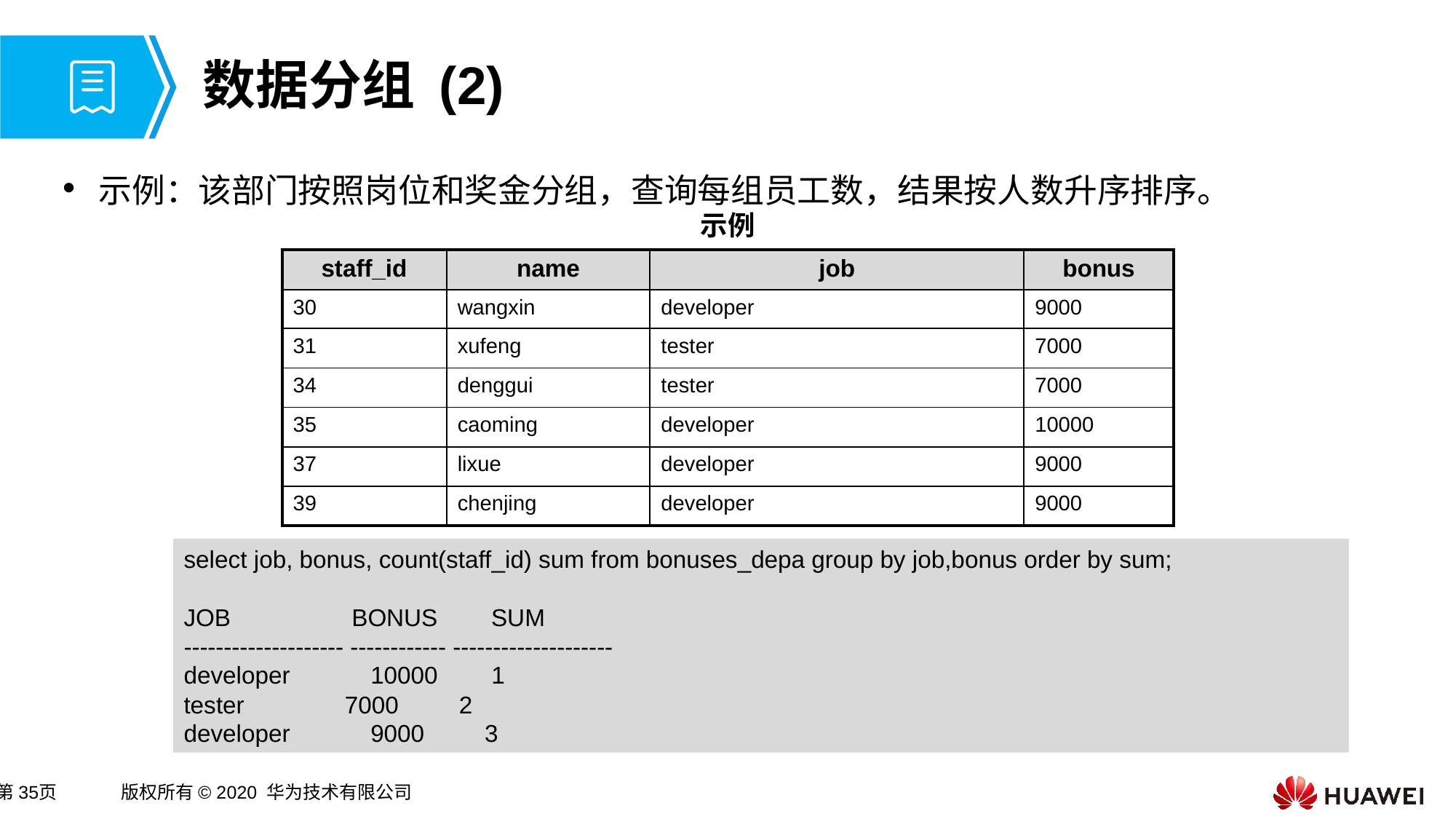

# 数据分组 (2)
示例：该部门按照岗位和奖金分组，查询每组员工数，结果按人数升序排序。
示例
| staff\_id | name | job | bonus |
| --- | --- | --- | --- |
| 30 | wangxin | developer | 9000 |
| 31 | xufeng | tester | 7000 |
| 34 | denggui | tester | 7000 |
| 35 | caoming | developer | 10000 |
| 37 | lixue | developer | 9000 |
| 39 | chenjing | developer | 9000 |
select job, bonus, count(staff_id) sum from bonuses_depa group by job,bonus order by sum;

JOB                  BONUS        SUM
-------------------- ------------ --------------------
developer            10000        1
tester               7000         2
developer            9000         3